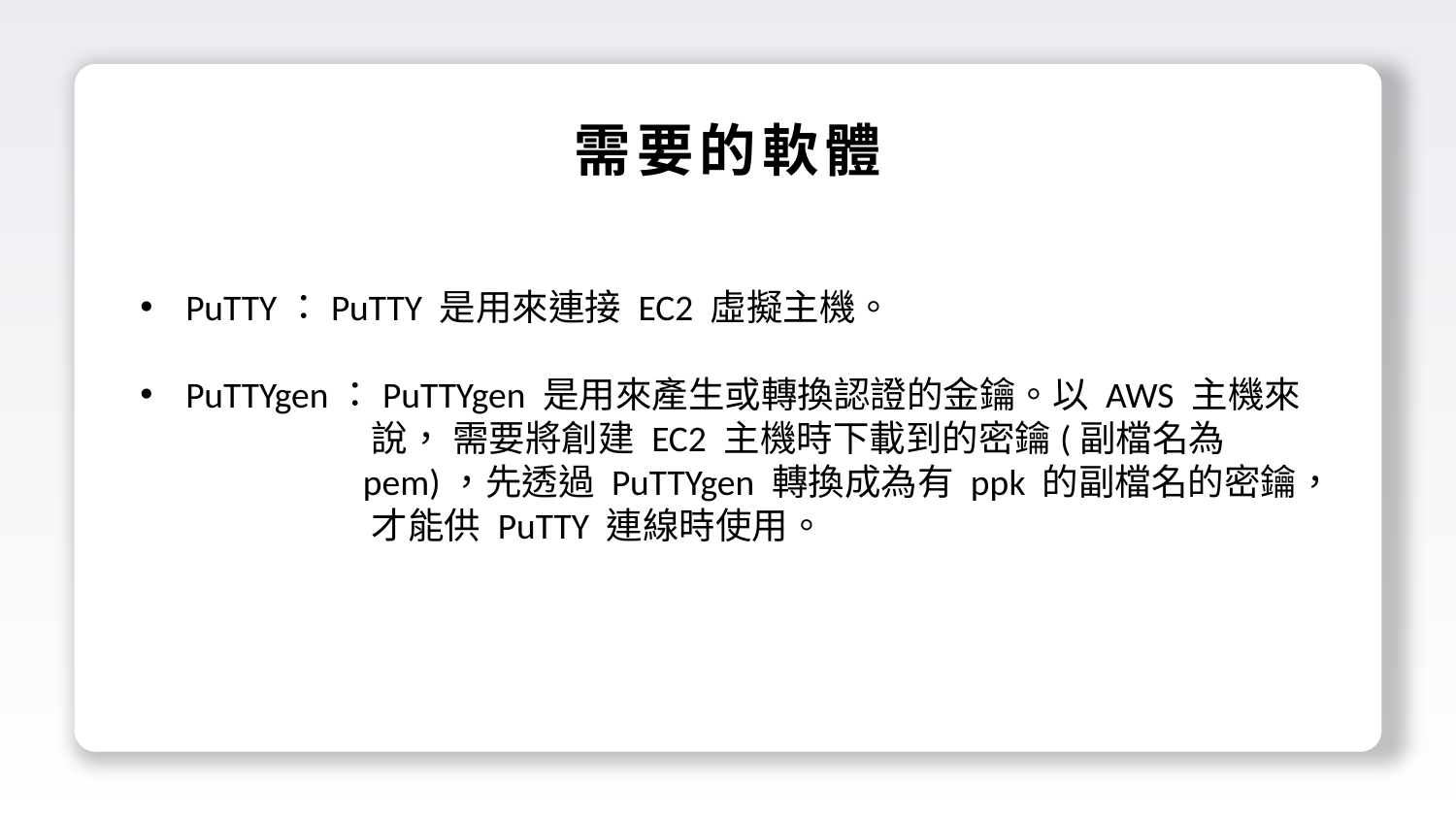

需要的軟體

PuTTY：PuTTY 是用來連接 EC2 虛擬主機。

PuTTYgen：PuTTYgen 是用來產生或轉換認證的金鑰。以 AWS 主機來
                           說， 需要將創建 EC2 主機時下載到的密鑰(副檔名為
                           pem)，先透過 PuTTYgen 轉換成為有 ppk 的副檔名的密鑰，
                           才能供 PuTTY 連線時使用。